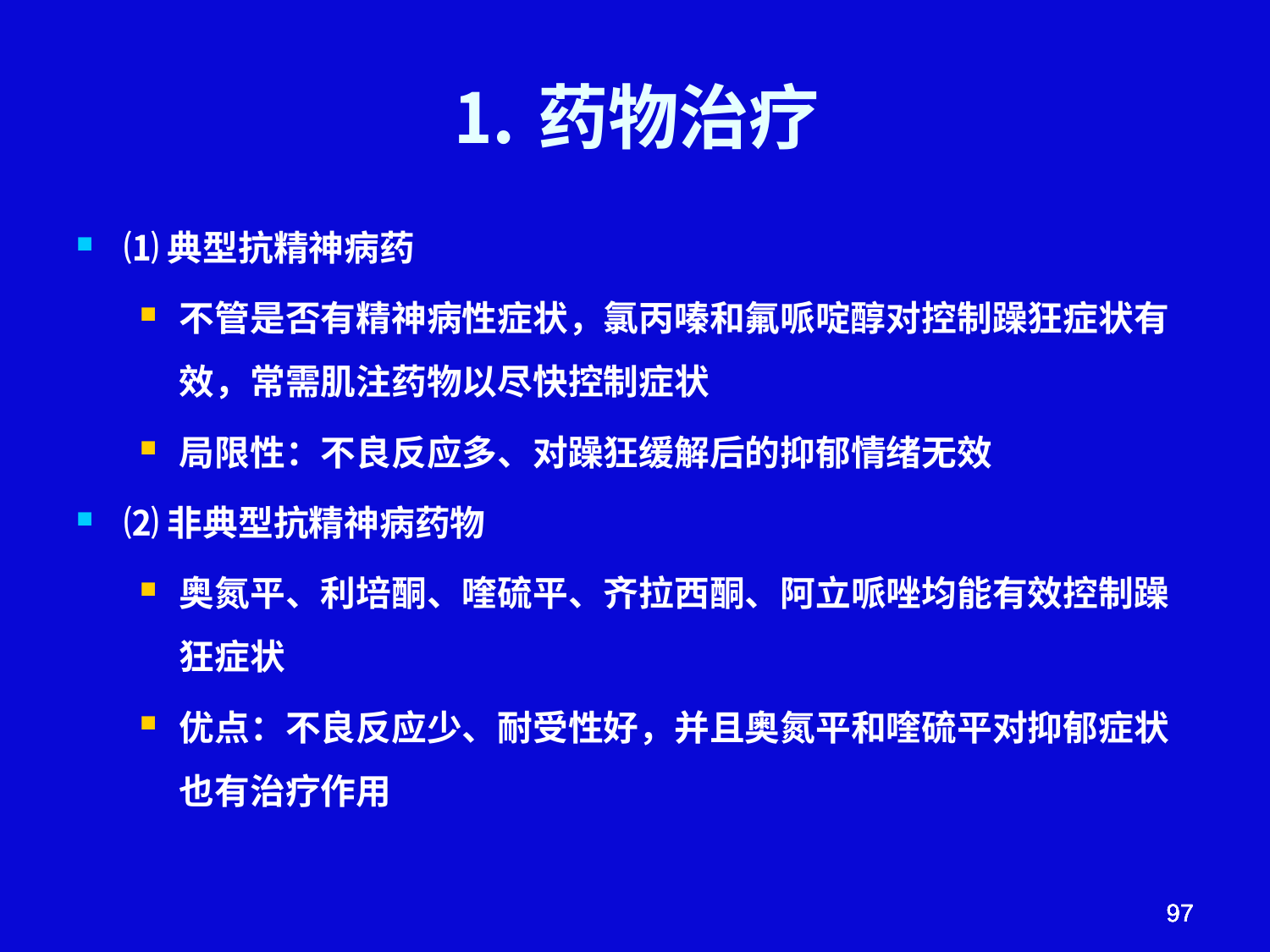

# ⒈药物治疗
⑴典型抗精神病药
不管是否有精神病性症状，氯丙嗪和氟哌啶醇对控制躁狂症状有效，常需肌注药物以尽快控制症状
局限性：不良反应多、对躁狂缓解后的抑郁情绪无效
⑵非典型抗精神病药物
奥氮平、利培酮、喹硫平、齐拉西酮、阿立哌唑均能有效控制躁狂症状
优点：不良反应少、耐受性好，并且奥氮平和喹硫平对抑郁症状也有治疗作用
97
97
97
97
97
97